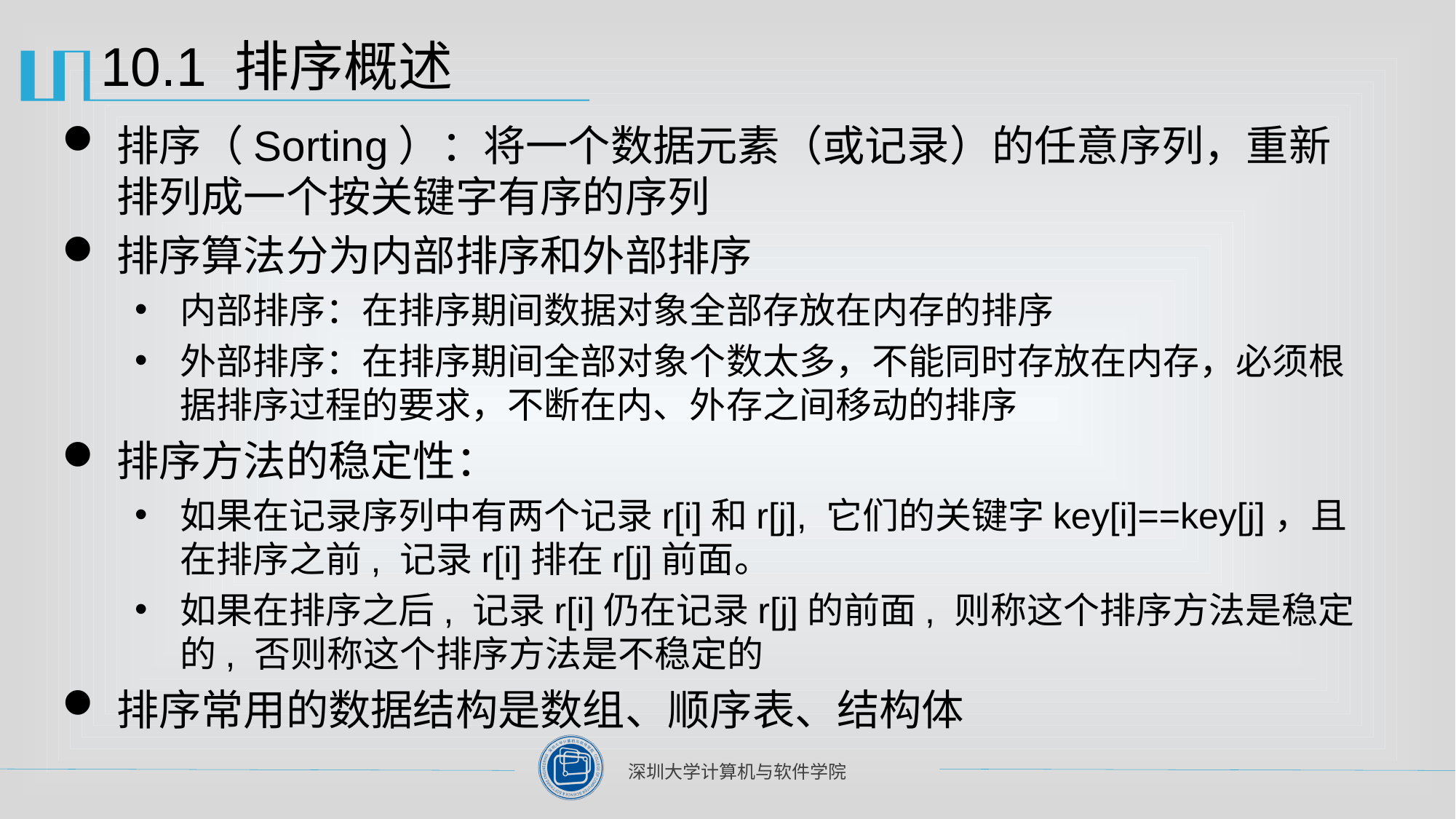

# 10.1 排序概述
排序（Sorting）：将一个数据元素（或记录）的任意序列，重新排列成一个按关键字有序的序列
排序算法分为内部排序和外部排序
内部排序：在排序期间数据对象全部存放在内存的排序
外部排序：在排序期间全部对象个数太多，不能同时存放在内存，必须根据排序过程的要求，不断在内、外存之间移动的排序
排序方法的稳定性：
如果在记录序列中有两个记录r[i]和r[j], 它们的关键字key[i]==key[j]，且在排序之前, 记录r[i]排在r[j]前面。
如果在排序之后, 记录r[i]仍在记录r[j]的前面, 则称这个排序方法是稳定的, 否则称这个排序方法是不稳定的
排序常用的数据结构是数组、顺序表、结构体

4